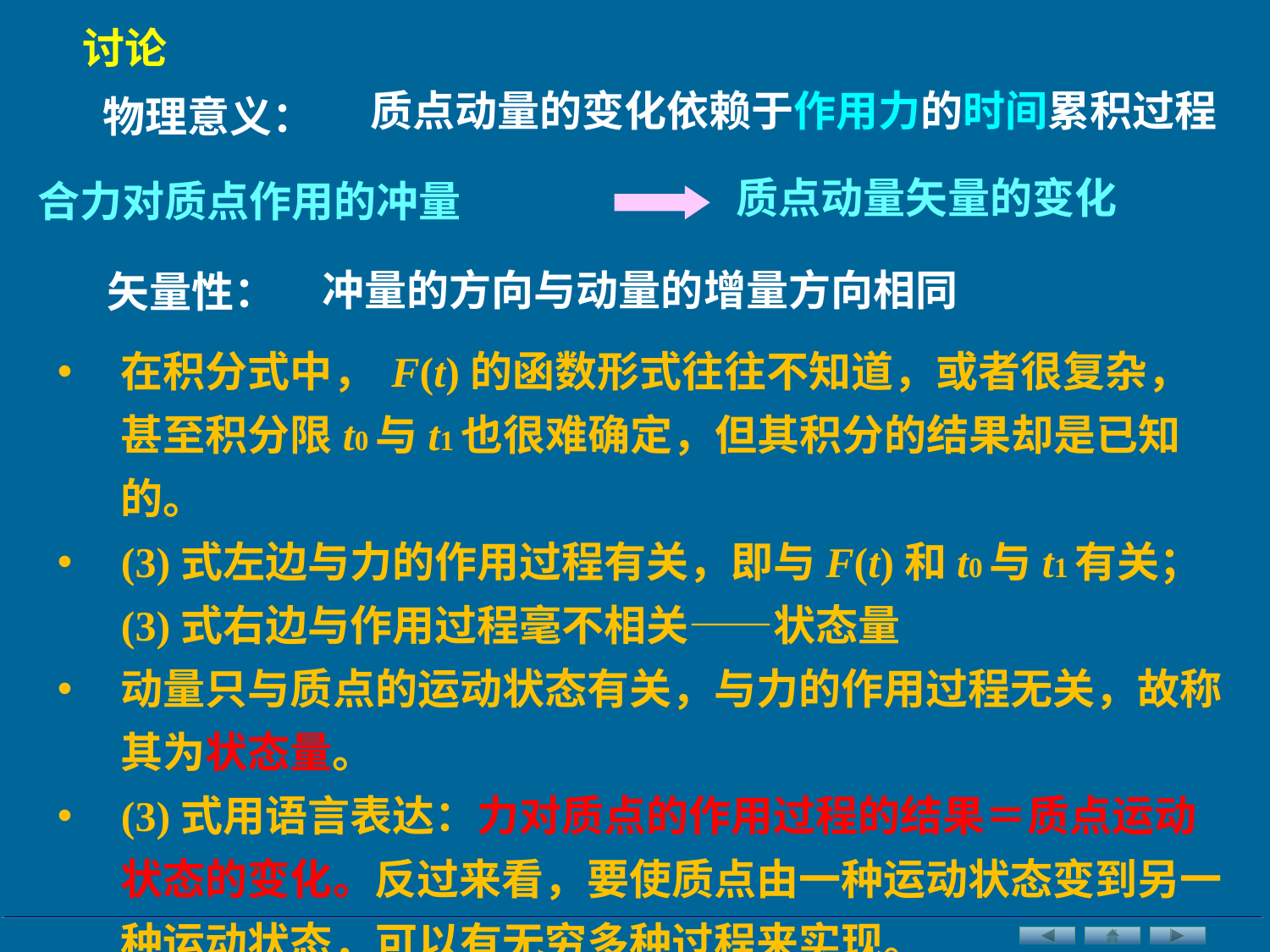

讨论
质点动量的变化依赖于作用力的时间累积过程
物理意义：
质点动量矢量的变化
合力对质点作用的冲量

冲量的方向与动量的增量方向相同
矢量性：
在积分式中， F(t)的函数形式往往不知道，或者很复杂，甚至积分限t0与t1也很难确定，但其积分的结果却是已知的。
(3)式左边与力的作用过程有关，即与F(t)和t0与t1有关；(3)式右边与作用过程毫不相关——状态量
动量只与质点的运动状态有关，与力的作用过程无关，故称其为状态量。
(3)式用语言表达：力对质点的作用过程的结果＝质点运动状态的变化。反过来看，要使质点由一种运动状态变到另一种运动状态，可以有无穷多种过程来实现。